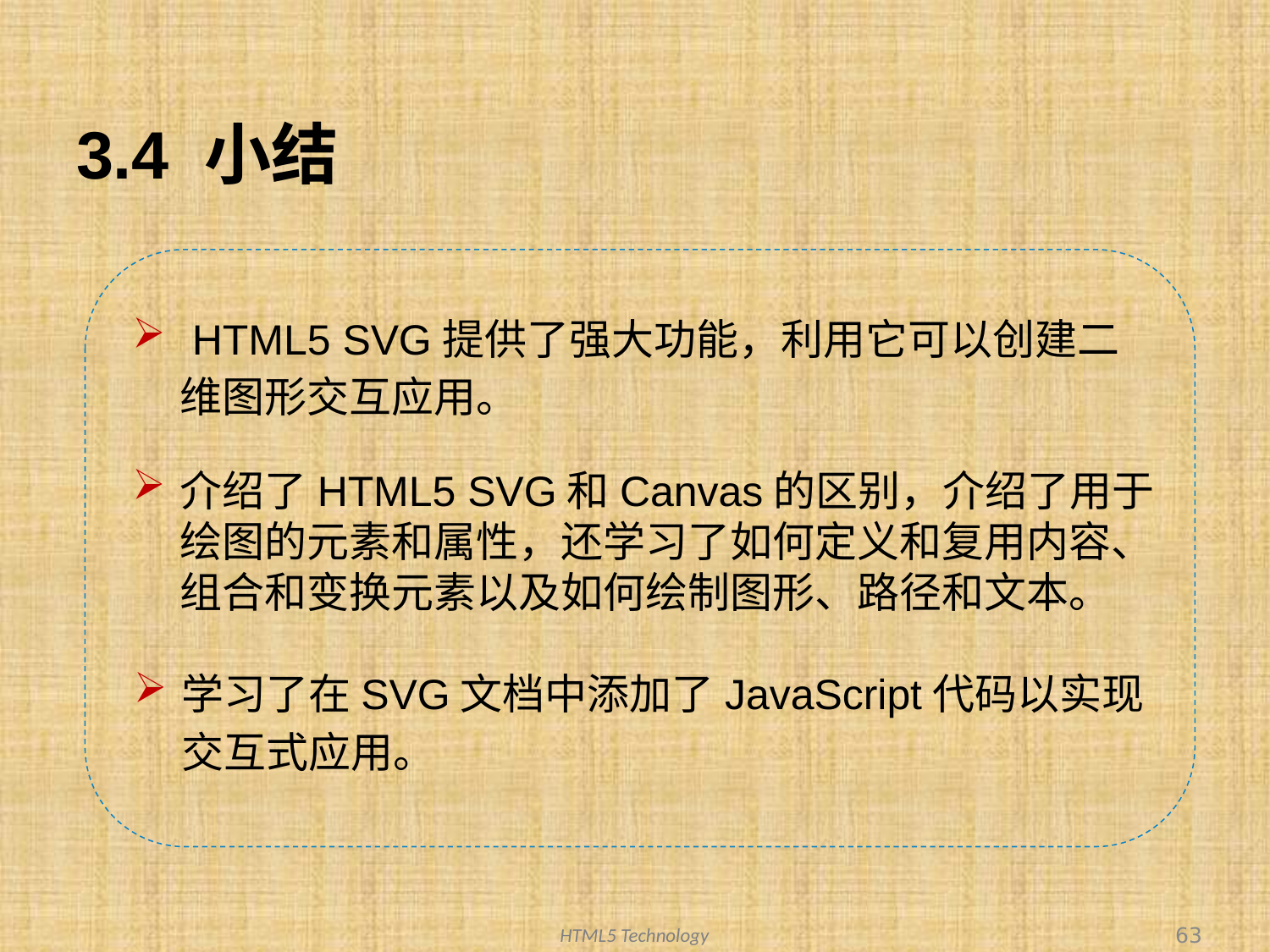

# 3.4 小结

 HTML5 SVG提供了强大功能，利用它可以创建二维图形交互应用。
介绍了HTML5 SVG和Canvas的区别，介绍了用于绘图的元素和属性，还学习了如何定义和复用内容、组合和变换元素以及如何绘制图形、路径和文本。
学习了在SVG文档中添加了JavaScript代码以实现交互式应用。
63
HTML5 Technology